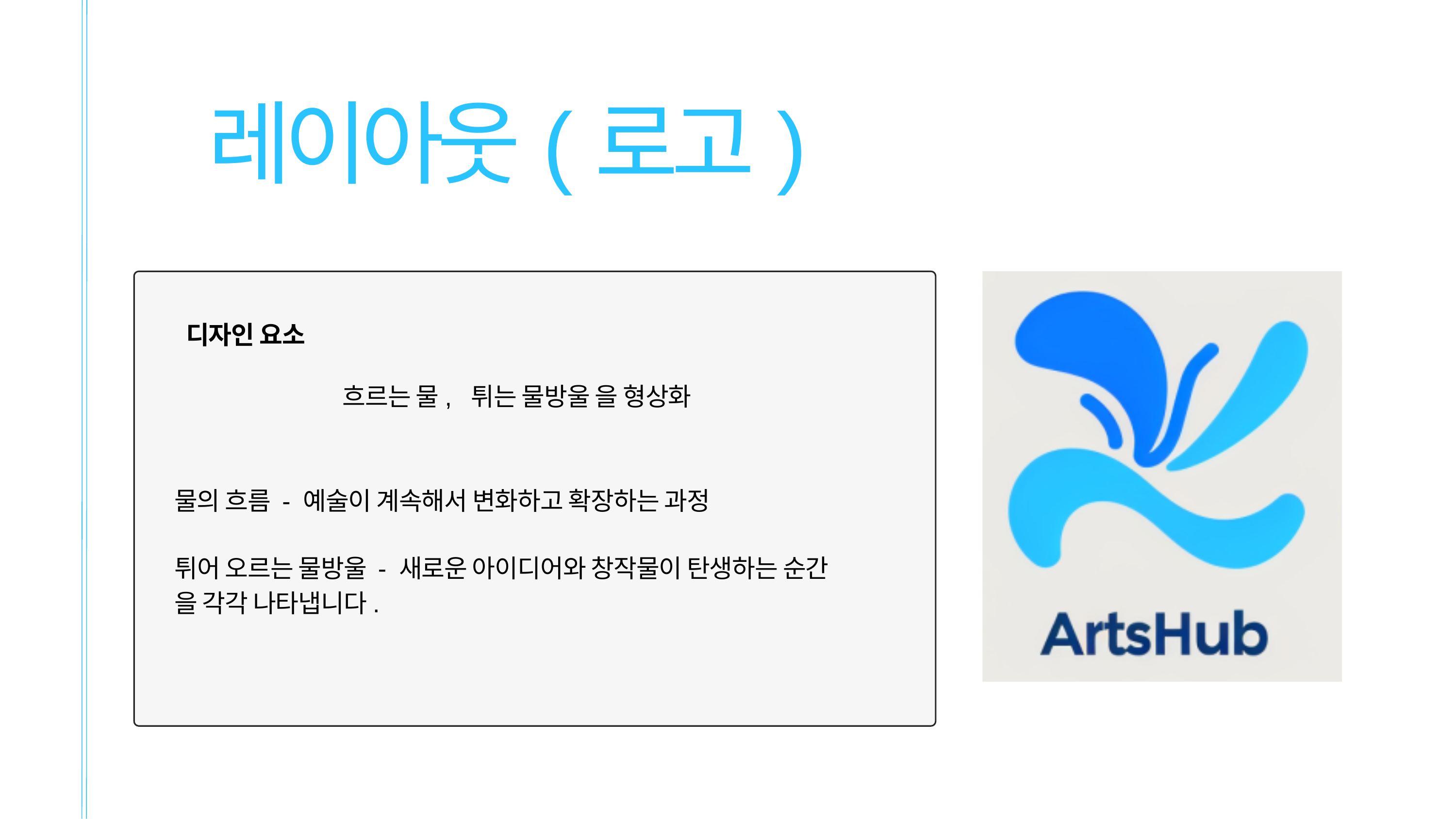

레이아웃(로고)

디자인 요소
흐르는 물,  튀는 물방울 을 형상화
물의 흐름 - 예술이 계속해서 변화하고 확장하는 과정
튀어 오르는 물방울 - 새로운 아이디어와 창작물이 탄생하는 순간
을 각각 나타냅니다.